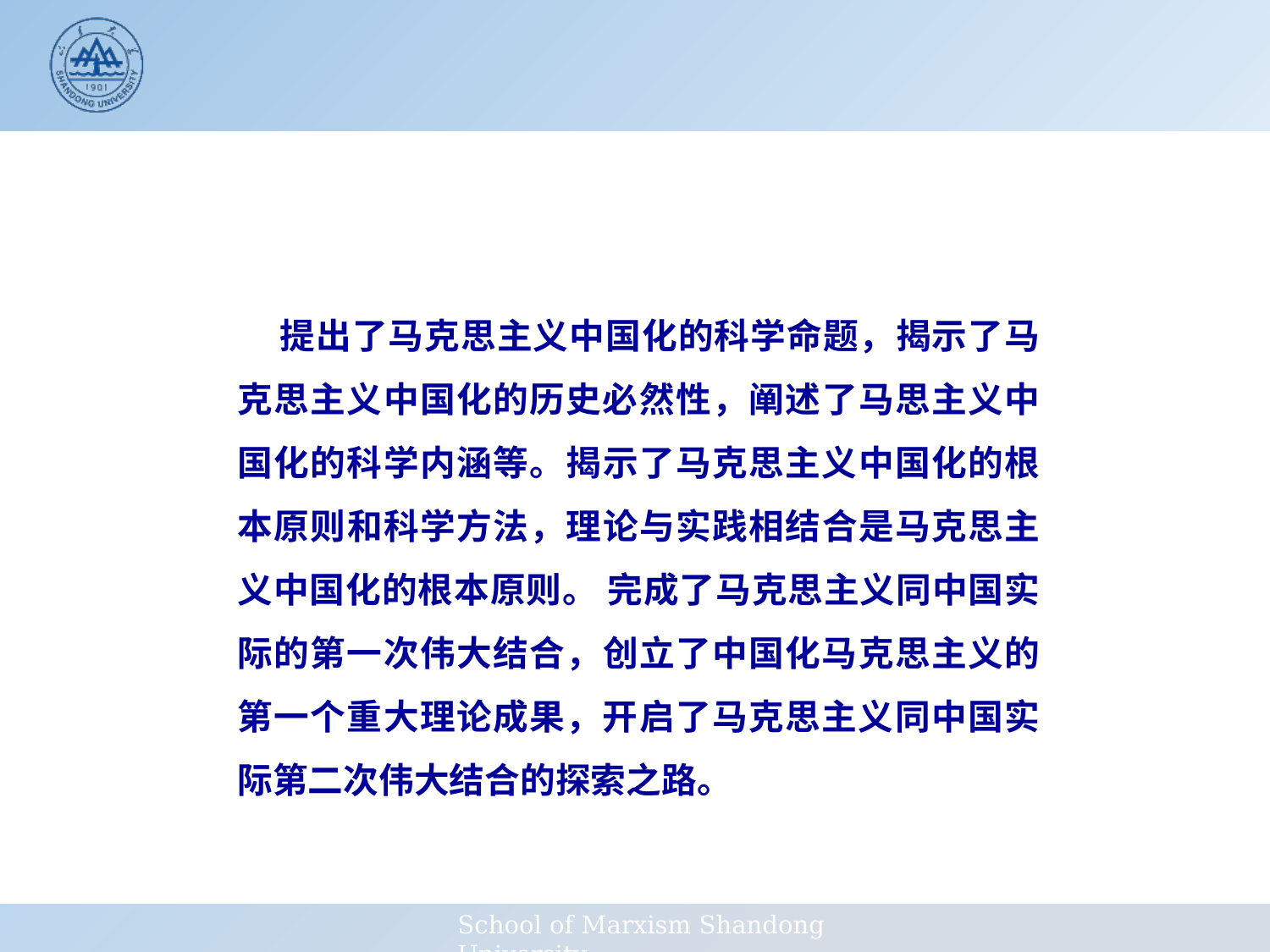

提出了马克思主义中国化的科学命题，揭示了马克思主义中国化的历史必然性，阐述了马思主义中国化的科学内涵等。揭示了马克思主义中国化的根本原则和科学方法，理论与实践相结合是马克思主义中国化的根本原则。 完成了马克思主义同中国实际的第一次伟大结合，创立了中国化马克思主义的第一个重大理论成果，开启了马克思主义同中国实际第二次伟大结合的探索之路。